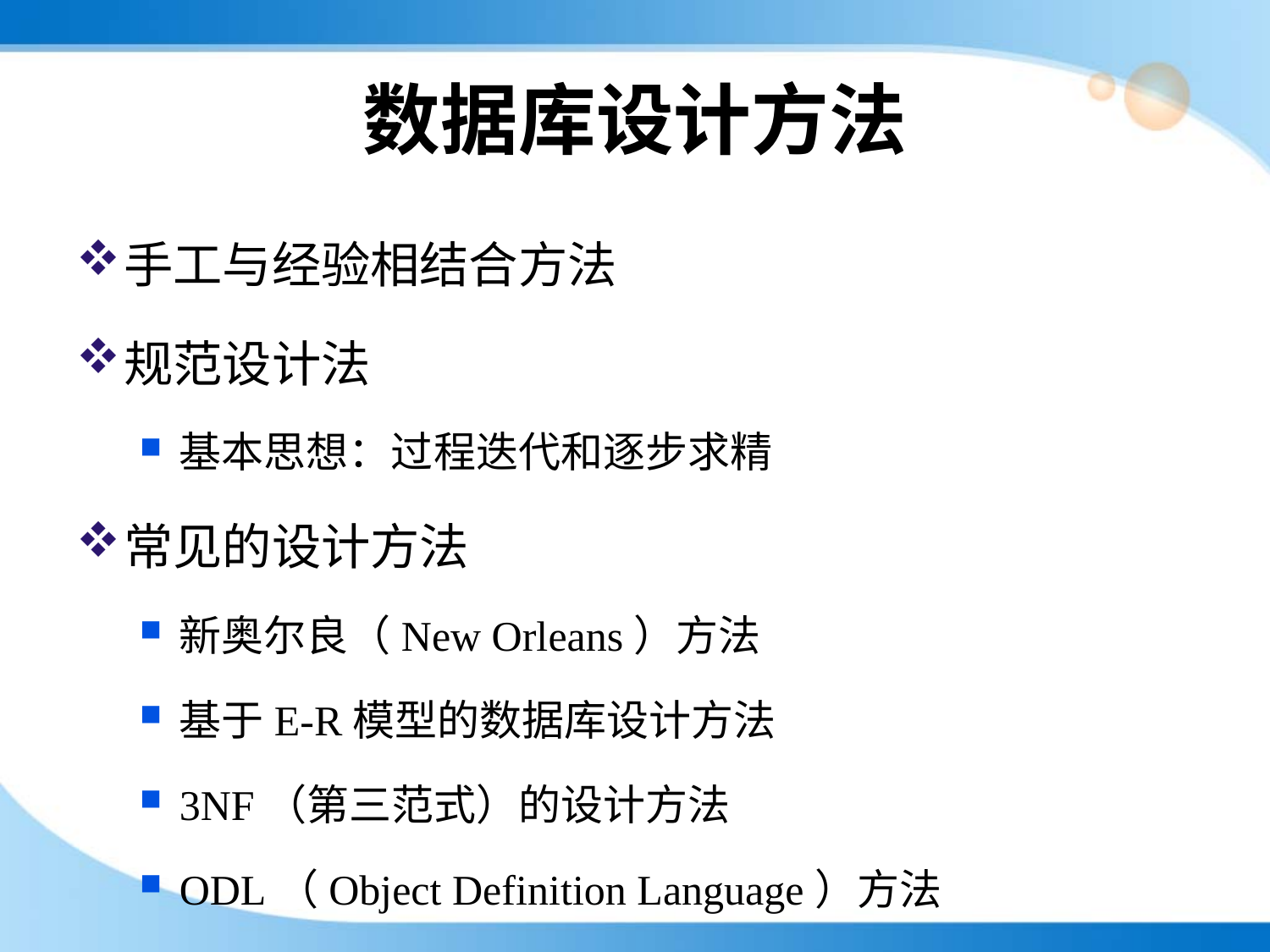

# 数据库设计方法
手工与经验相结合方法
规范设计法
基本思想：过程迭代和逐步求精
常见的设计方法
新奥尔良（New Orleans）方法
基于E-R模型的数据库设计方法
3NF（第三范式）的设计方法
ODL（Object Definition Language）方法